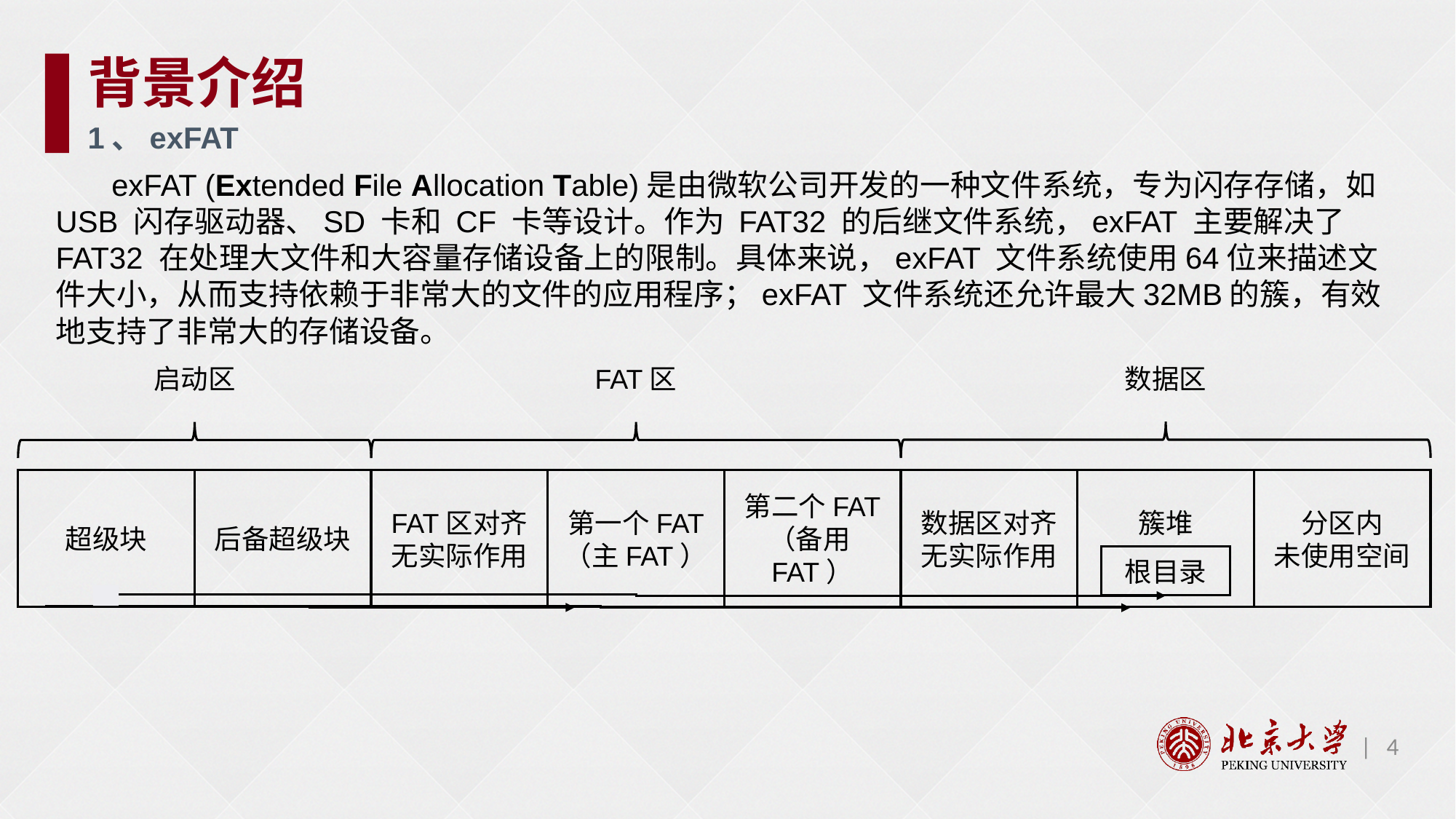

背景介绍

1、exFAT
exFAT (Extended File Allocation Table)是由微软公司开发的一种文件系统，专为闪存存储，如 USB 闪存驱动器、SD 卡和 CF 卡等设计。作为 FAT32 的后继文件系统，exFAT 主要解决了 FAT32 在处理大文件和大容量存储设备上的限制。具体来说，exFAT 文件系统使用64位来描述文件大小，从而支持依赖于非常大的文件的应用程序；exFAT 文件系统还允许最大32MB的簇，有效地支持了非常大的存储设备。

启动区
FAT区
数据区
超级块
后备超级块
FAT区对齐
无实际作用
第一个FAT
（主FAT）
第二个FAT
（备用FAT）
数据区对齐
无实际作用
簇堆

分区内
未使用空间
根目录

4